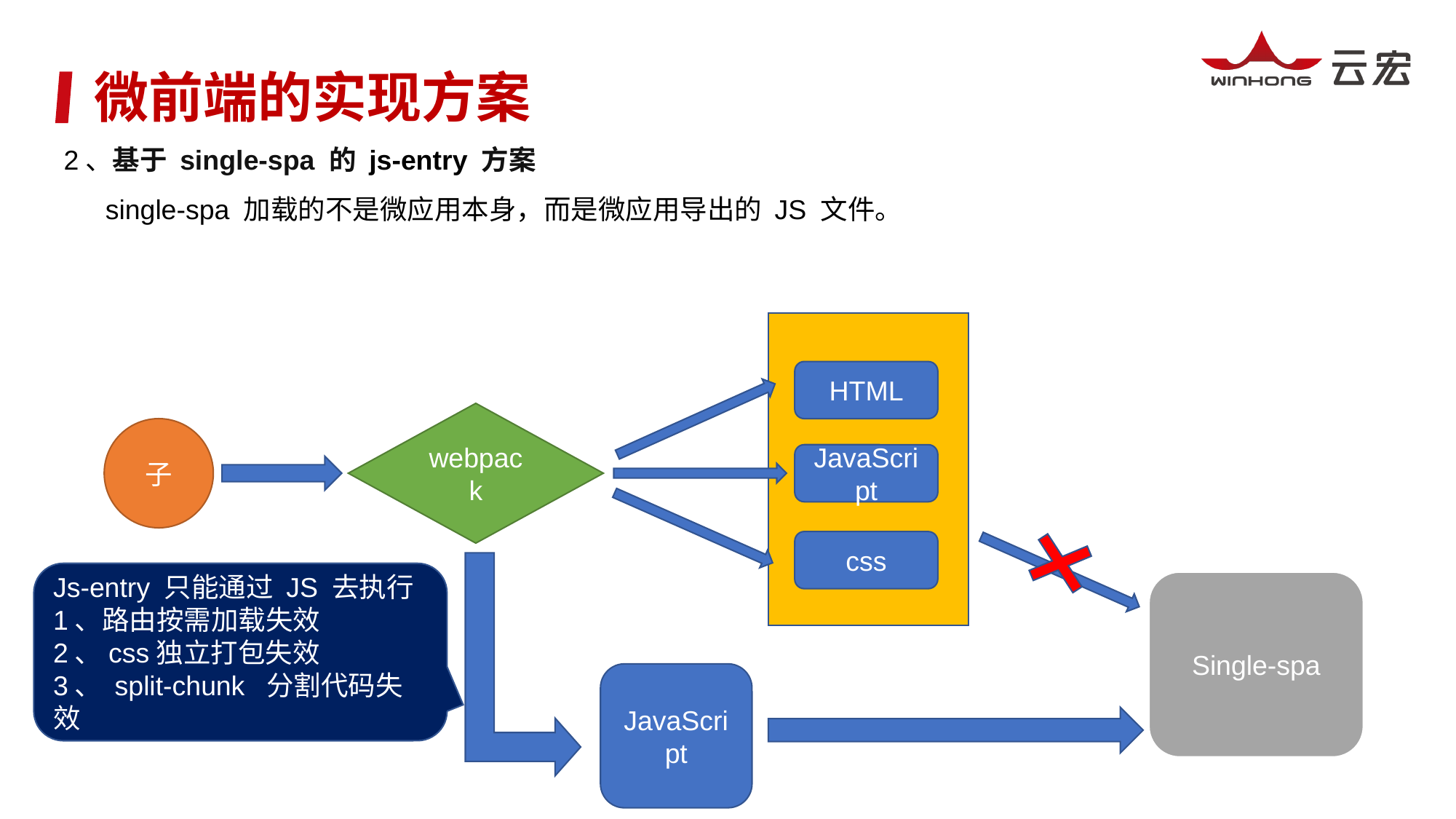

微前端的实现方案
2、基于 single-spa 的 js-entry 方案

single-spa 加载的不是微应用本身，而是微应用导出的 JS 文件。

HTML
webpack

子
JavaScript

css

Js-entry 只能通过 JS 去执行
1、路由按需加载失效
2、css独立打包失效
3、 split-chunk  分割代码失效
Single-spa

JavaScript